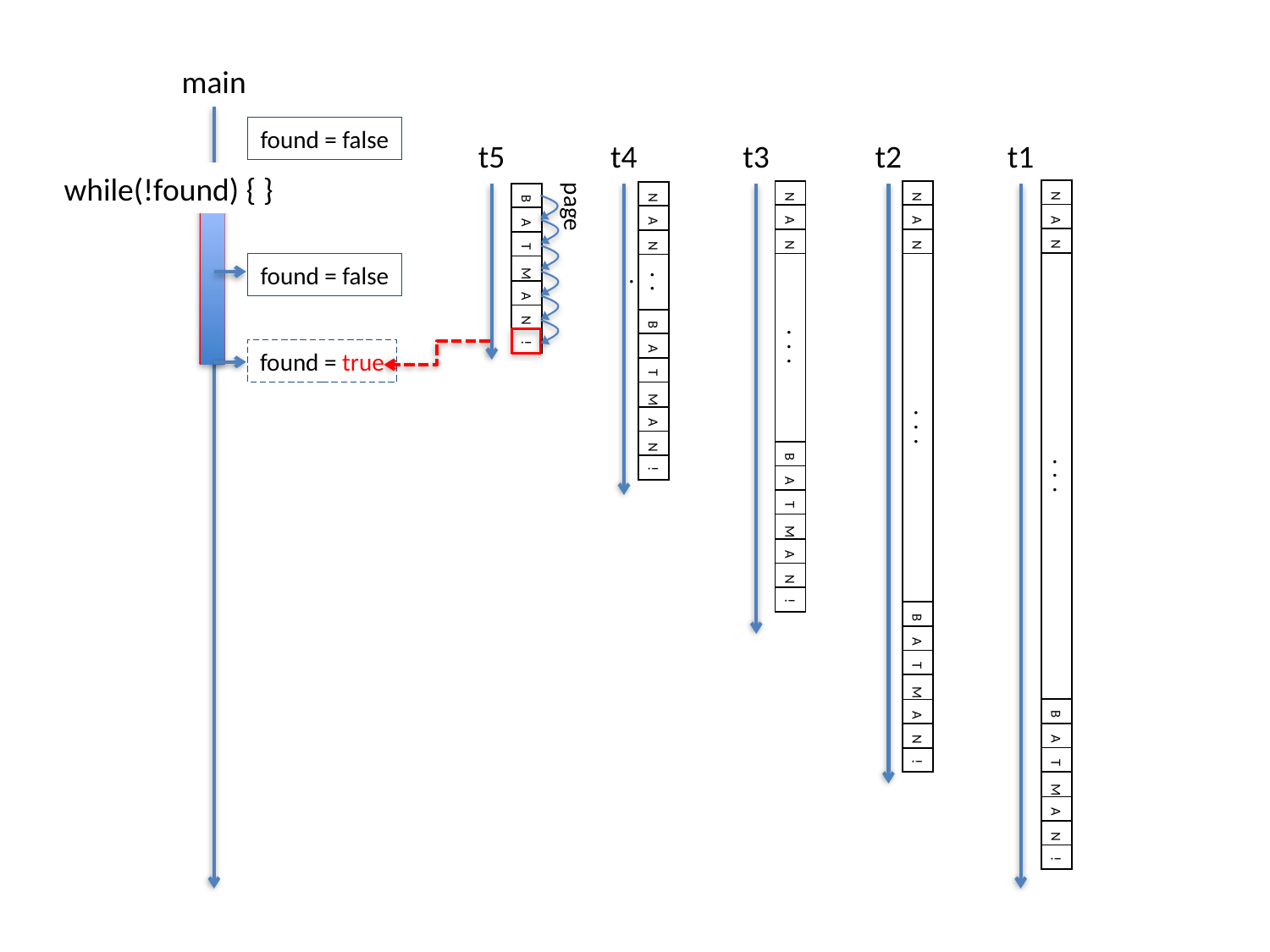

main
found = false
t5
t4
t3
t2
t1
while(!found) { }
| N |
| --- |
| A |
| N |
| ・・・ |
| B |
| A |
| T |
| M |
| A |
| N |
| ! |
| N |
| --- |
| A |
| N |
| ・・・ |
| B |
| A |
| T |
| M |
| A |
| N |
| ! |
| N |
| --- |
| A |
| N |
| ・・・ |
| B |
| A |
| T |
| M |
| A |
| N |
| ! |
| N |
| --- |
| A |
| N |
| ・・・ |
| B |
| A |
| T |
| M |
| A |
| N |
| ! |
| B |
| --- |
| A |
| T |
| M |
| A |
| N |
| ! |
page

found = false

found = true